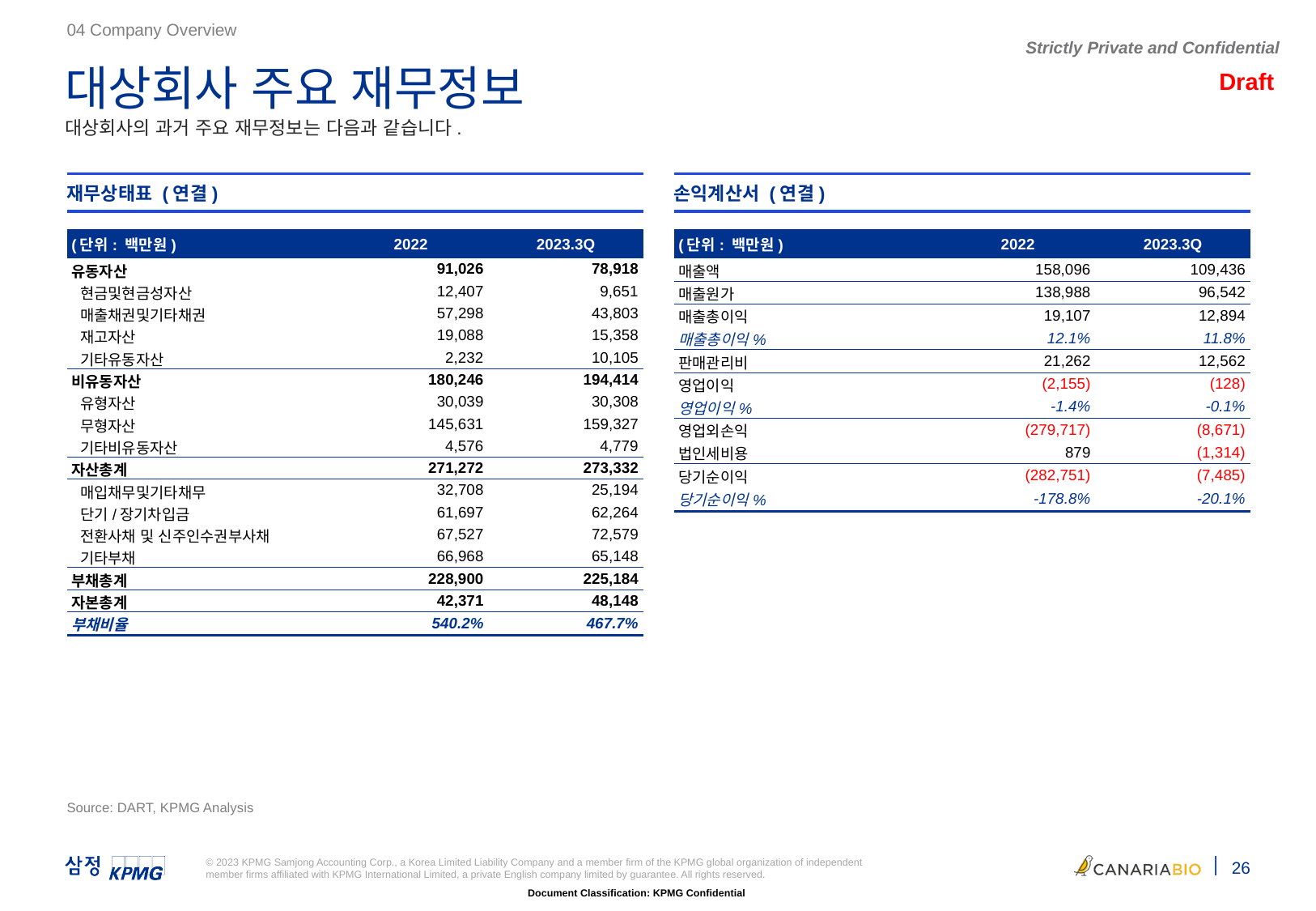

04 Company Overview

대상회사 주요 재무정보
대상회사의 과거 주요 재무정보는 다음과 같습니다.
재무상태표 (연결)
손익계산서 (연결)
| (단위: 백만원) | 2022 | 2023.3Q |
| --- | --- | --- |
| 유동자산 | 91,026 | 78,918 |
| 현금및현금성자산 | 12,407 | 9,651 |
| 매출채권및기타채권 | 57,298 | 43,803 |
| 재고자산 | 19,088 | 15,358 |
| 기타유동자산 | 2,232 | 10,105 |
| 비유동자산 | 180,246 | 194,414 |
| 유형자산 | 30,039 | 30,308 |
| 무형자산 | 145,631 | 159,327 |
| 기타비유동자산 | 4,576 | 4,779 |
| 자산총계 | 271,272 | 273,332 |
| 매입채무및기타채무 | 32,708 | 25,194 |
| 단기/장기차입금 | 61,697 | 62,264 |
| 전환사채 및 신주인수권부사채 | 67,527 | 72,579 |
| 기타부채 | 66,968 | 65,148 |
| 부채총계 | 228,900 | 225,184 |
| 자본총계 | 42,371 | 48,148 |
| 부채비율 | 540.2% | 467.7% |
| (단위: 백만원) | 2022 | 2023.3Q |
| --- | --- | --- |
| 매출액 | 158,096 | 109,436 |
| 매출원가 | 138,988 | 96,542 |
| 매출총이익 | 19,107 | 12,894 |
| 매출총이익% | 12.1% | 11.8% |
| 판매관리비 | 21,262 | 12,562 |
| 영업이익 | (2,155) | (128) |
| 영업이익% | -1.4% | -0.1% |
| 영업외손익 | (279,717) | (8,671) |
| 법인세비용 | 879 | (1,314) |
| 당기순이익 | (282,751) | (7,485) |
| 당기순이익% | -178.8% | -20.1% |
주요 질환별로 확인해보면 혈액질환 임상시험 누적성공률이 23.9%로 가장 높았고, 대사성질환 누적성공률이 15.5%로 뒤이었음.
비뇨기질환 임상시험 누적성공률이 3.6%로 가장 낮았으며,
종양 항암제의 경우에도 평균보다 낮은 5.3%의 임상시험 누적성공률 보임.
낮은 누적성공률은 그만큼 해당 분야의 신규 경쟁자 진입이 어렵다는 의미로, 시장에서 높은 마진율을 유지할 개연성 높음.
Source: DART, KPMG Analysis